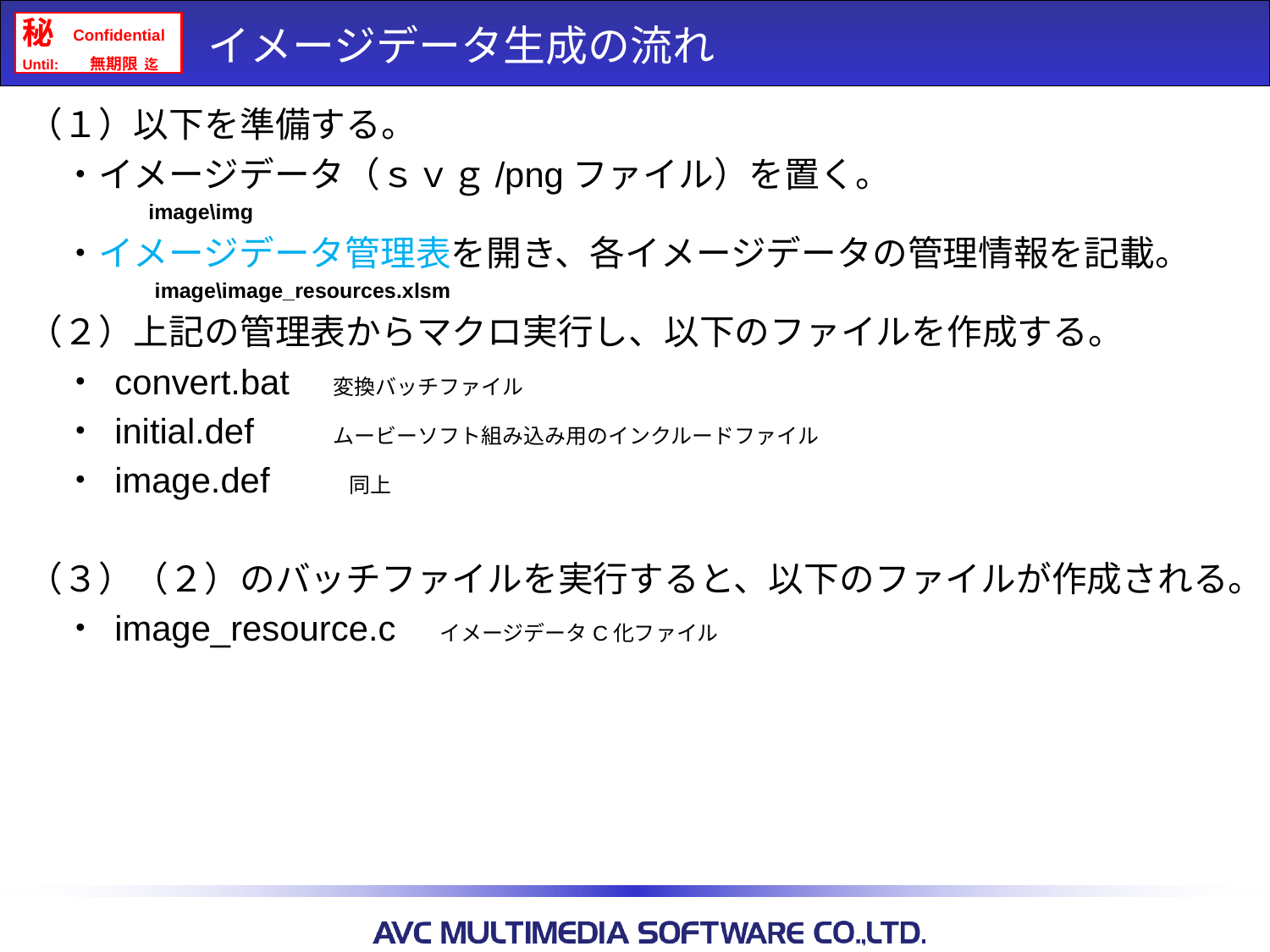

# イメージデータ生成の流れ
（１）以下を準備する。
　・イメージデータ（ｓｖｇ/pngファイル）を置く。
           image\img
　・イメージデータ管理表を開き、各イメージデータの管理情報を記載。
	image\image_resources.xlsm
（２）上記の管理表からマクロ実行し、以下のファイルを作成する。
　・ convert.bat　変換バッチファイル
　・ initial.def　　ムービーソフト組み込み用のインクルードファイル
　・ image.def　　同上

（３）（２）のバッチファイルを実行すると、以下のファイルが作成される。
　・ image_resource.c　イメージデータC化ファイル